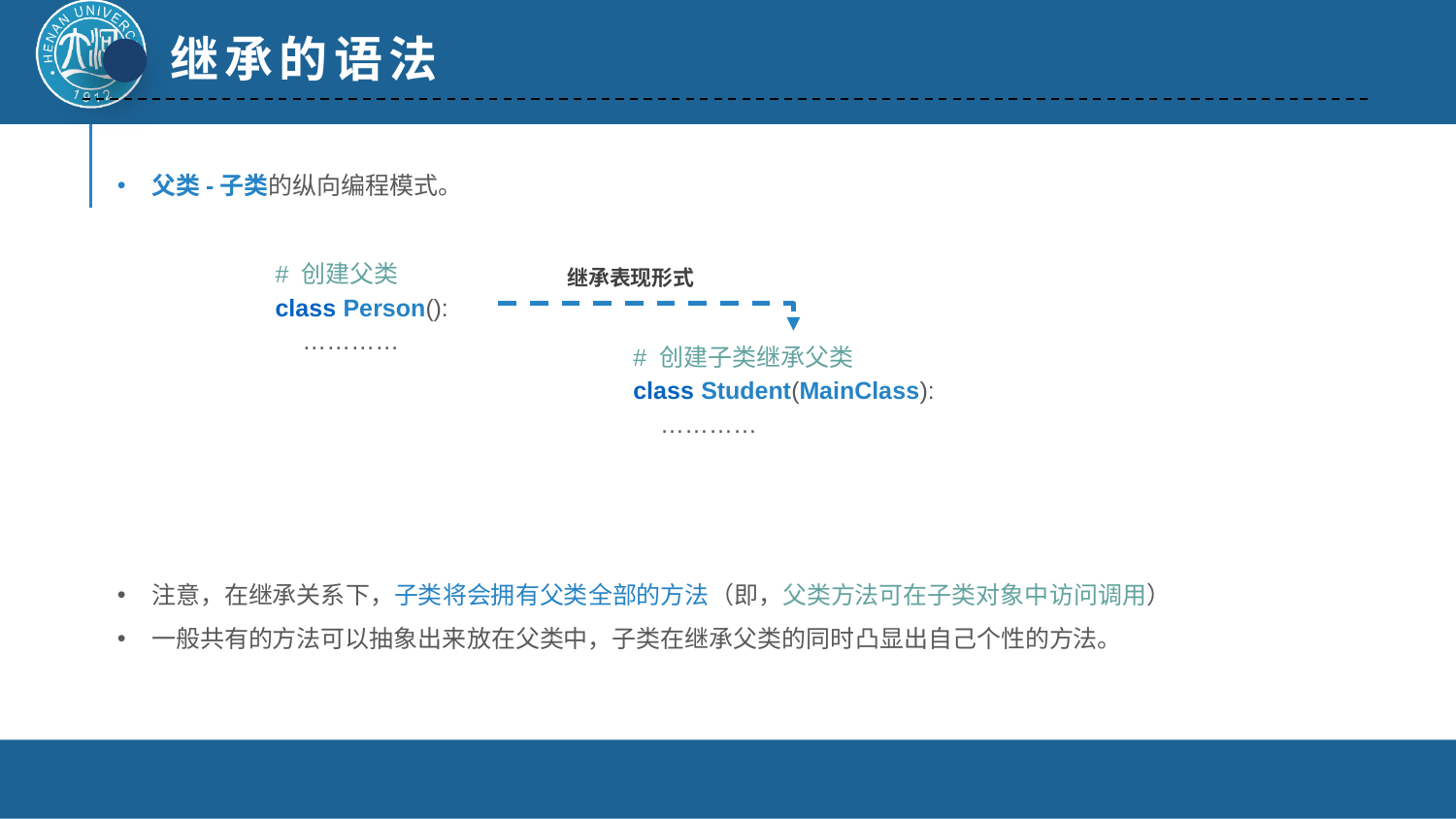

继承的语法

父类-子类的纵向编程模式。
# 创建父类
class Person():
    …………

继承表现形式
# 创建子类继承父类
class Student(MainClass):
    …………

注意，在继承关系下，子类将会拥有父类全部的方法（即，父类方法可在子类对象中访问调用）
一般共有的方法可以抽象出来放在父类中，子类在继承父类的同时凸显出自己个性的方法。